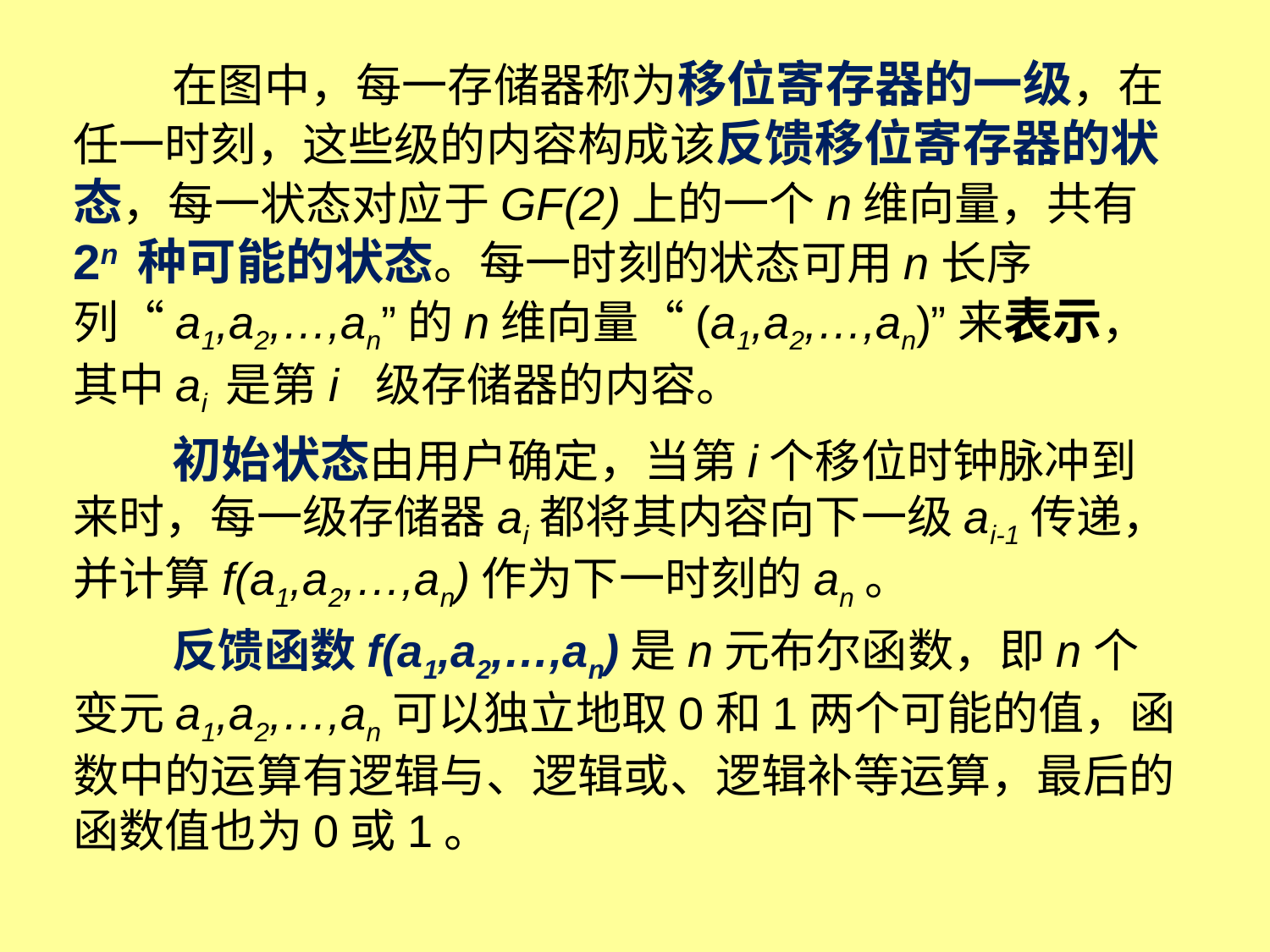

在图中，每一存储器称为移位寄存器的一级，在任一时刻，这些级的内容构成该反馈移位寄存器的状态，每一状态对应于GF(2)上的一个n维向量，共有2n 种可能的状态。每一时刻的状态可用n长序列“a1,a2,…,an”的n维向量“(a1,a2,…,an)”来表示，其中ai 是第i  级存储器的内容。
初始状态由用户确定，当第i个移位时钟脉冲到来时，每一级存储器ai都将其内容向下一级ai-1传递，并计算f(a1,a2,…,an)作为下一时刻的an。
反馈函数f(a1,a2,…,an)是n元布尔函数，即n个变元a1,a2,…,an可以独立地取0和1两个可能的值，函数中的运算有逻辑与、逻辑或、逻辑补等运算，最后的函数值也为0或1。